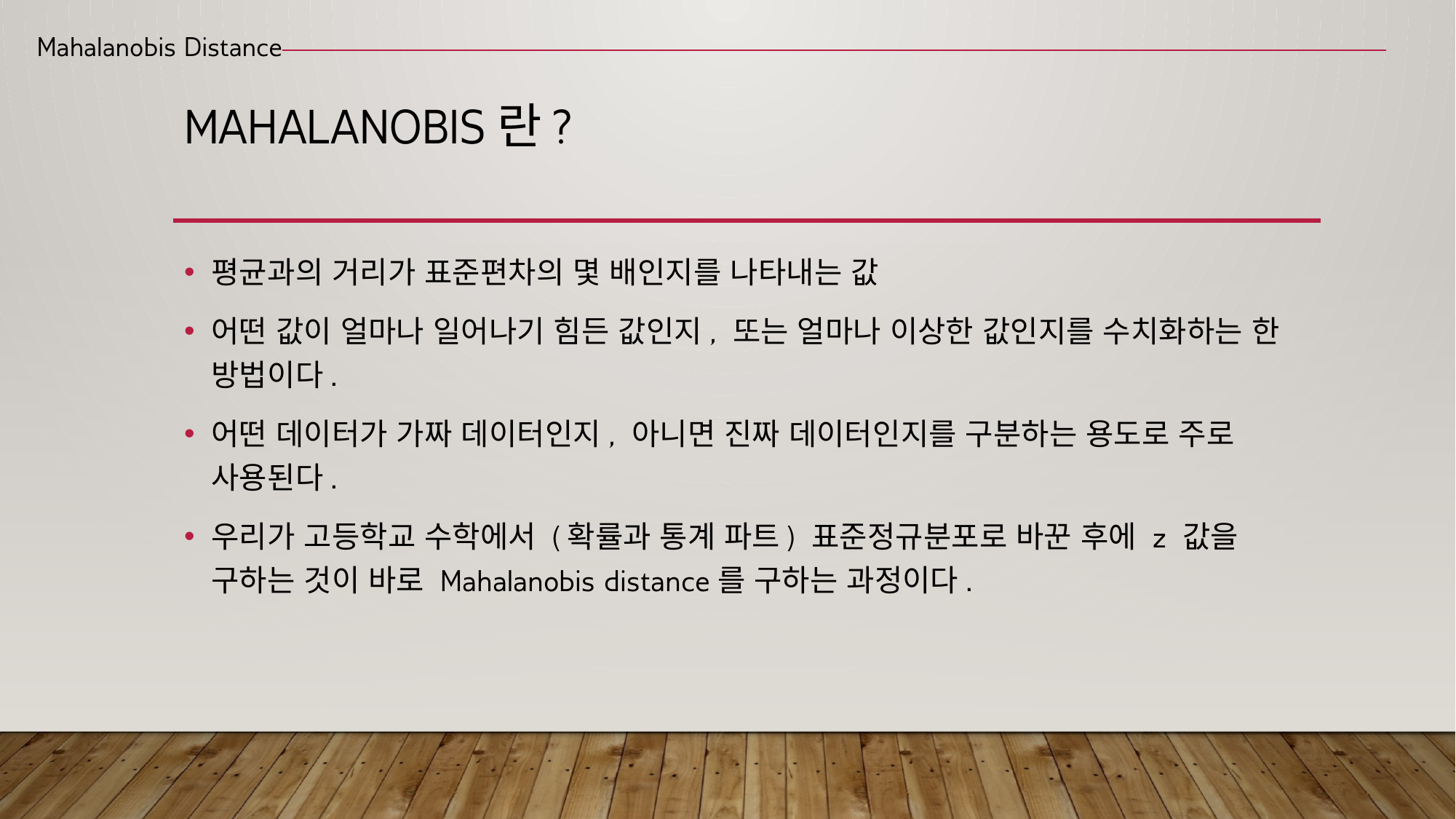

Mahalanobis Distance
# Mahalanobis란?
평균과의 거리가 표준편차의 몇 배인지를 나타내는 값
어떤 값이 얼마나 일어나기 힘든 값인지, 또는 얼마나 이상한 값인지를 수치화하는 한 방법이다.
어떤 데이터가 가짜 데이터인지, 아니면 진짜 데이터인지를 구분하는 용도로 주로 사용된다.
우리가 고등학교 수학에서 (확률과 통계 파트) 표준정규분포로 바꾼 후에 z 값을 구하는 것이 바로 Mahalanobis distance를 구하는 과정이다.